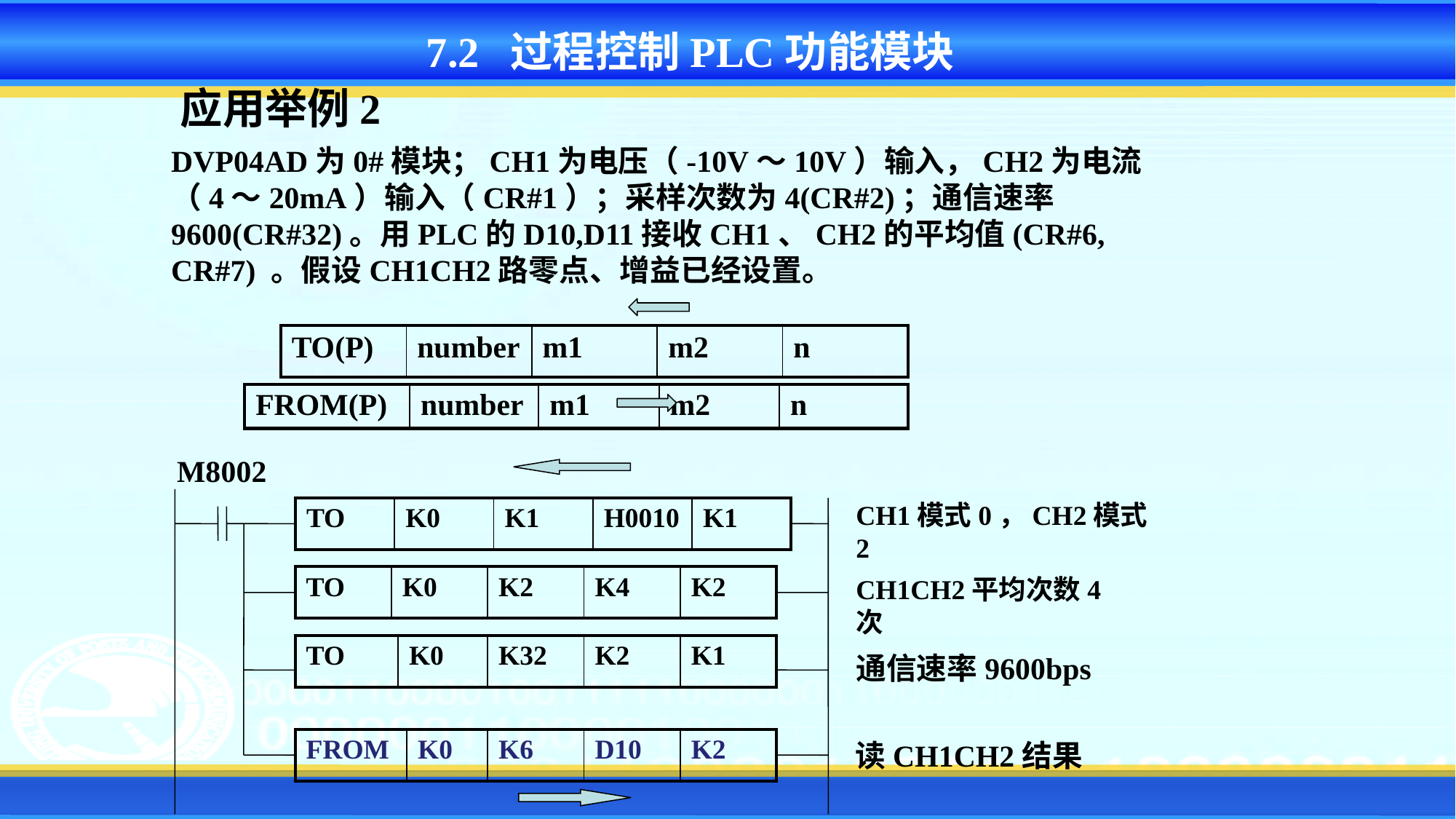

7.2  过程控制PLC功能模块
应用举例2
DVP04AD为0#模块；CH1为电压（-10V～10V）输入，CH2为电流（4～20mA）输入（CR#1）；采样次数为4(CR#2)；通信速率9600(CR#32)。用PLC的D10,D11接收CH1、CH2的平均值(CR#6, CR#7) 。假设CH1CH2路零点、增益已经设置。

| TO(P) | number | m1 | m2 | n |
| --- | --- | --- | --- | --- |
| FROM(P) | number | m1 | m2 | n |
| --- | --- | --- | --- | --- |

M8002

CH1模式0，CH2模式2
| TO | K0 | K1 | H0010 | K1 |
| --- | --- | --- | --- | --- |

| TO | K0 | K2 | K4 | K2 |
| --- | --- | --- | --- | --- |
CH1CH2平均次数4次

| TO | K0 | K32 | K2 | K1 |
| --- | --- | --- | --- | --- |
通信速率9600bps

| FROM | K0 | K6 | D10 | K2 |
| --- | --- | --- | --- | --- |
读CH1CH2结果